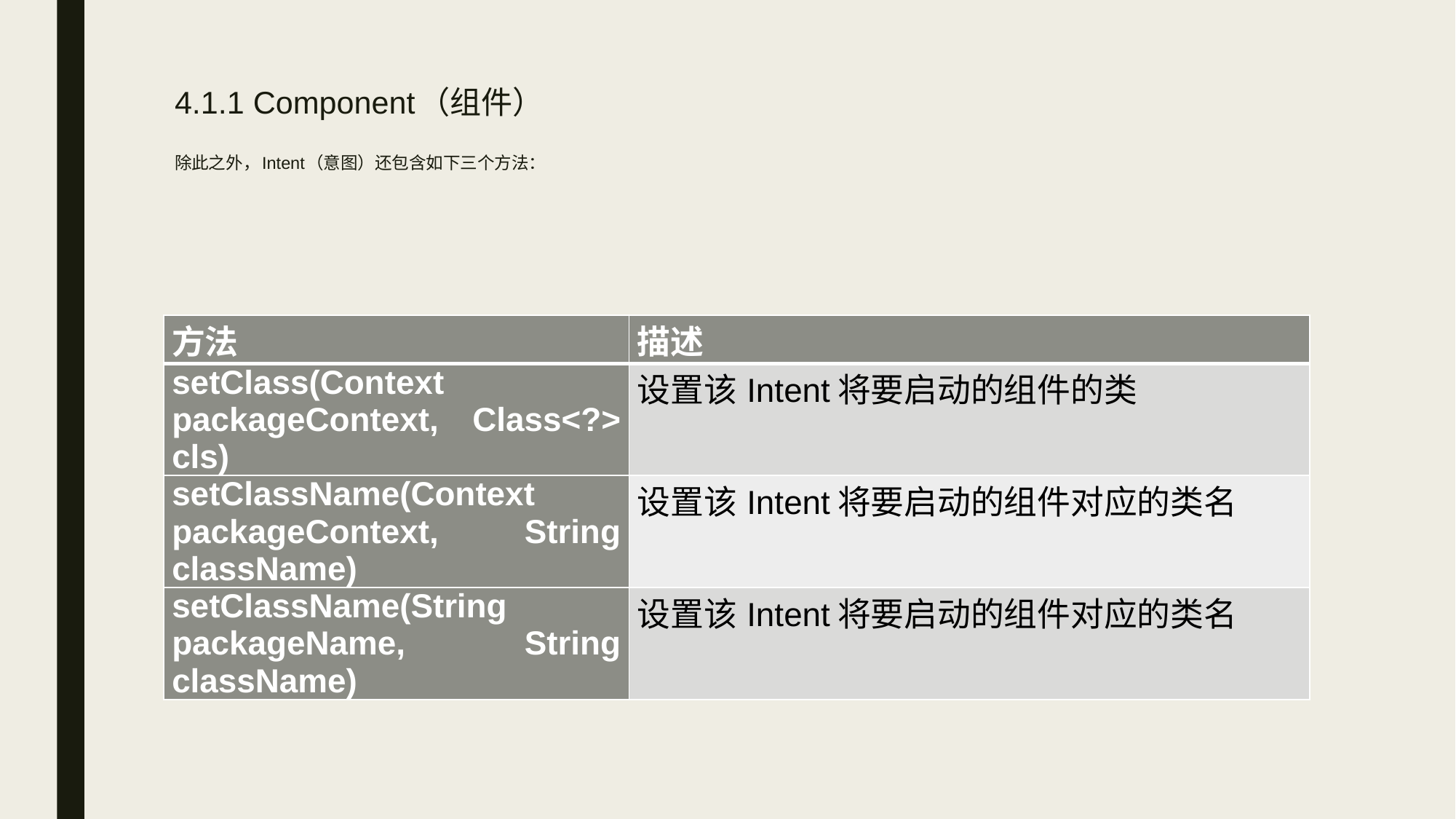

# 4.1.1 Component（组件） 除此之外，Intent（意图）还包含如下三个方法：
| 方法 | 描述 |
| --- | --- |
| setClass(Context packageContext, Class<?> cls) | 设置该Intent将要启动的组件的类 |
| setClassName(Context packageContext, String className) | 设置该Intent将要启动的组件对应的类名 |
| setClassName(String packageName, String className) | 设置该Intent将要启动的组件对应的类名 |